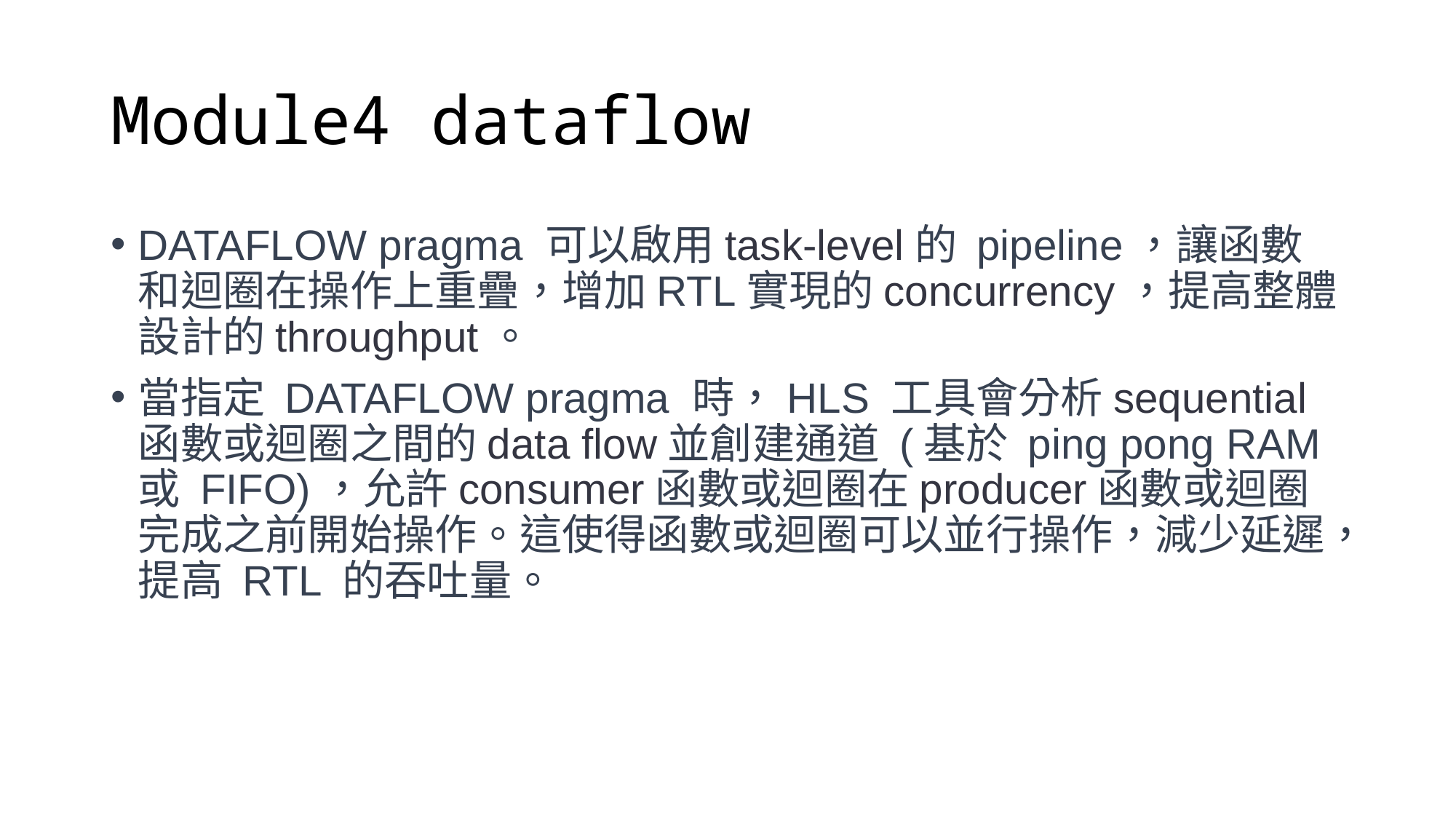

# Module4 dataflow
DATAFLOW pragma 可以啟用task-level的 pipeline，讓函數和迴圈在操作上重疊，增加RTL實現的concurrency，提高整體設計的throughput。
當指定 DATAFLOW pragma 時，HLS 工具會分析sequential函數或迴圈之間的data flow並創建通道 (基於 ping pong RAM 或 FIFO)，允許consumer函數或迴圈在producer函數或迴圈完成之前開始操作。這使得函數或迴圈可以並行操作，減少延遲，提高 RTL 的吞吐量。